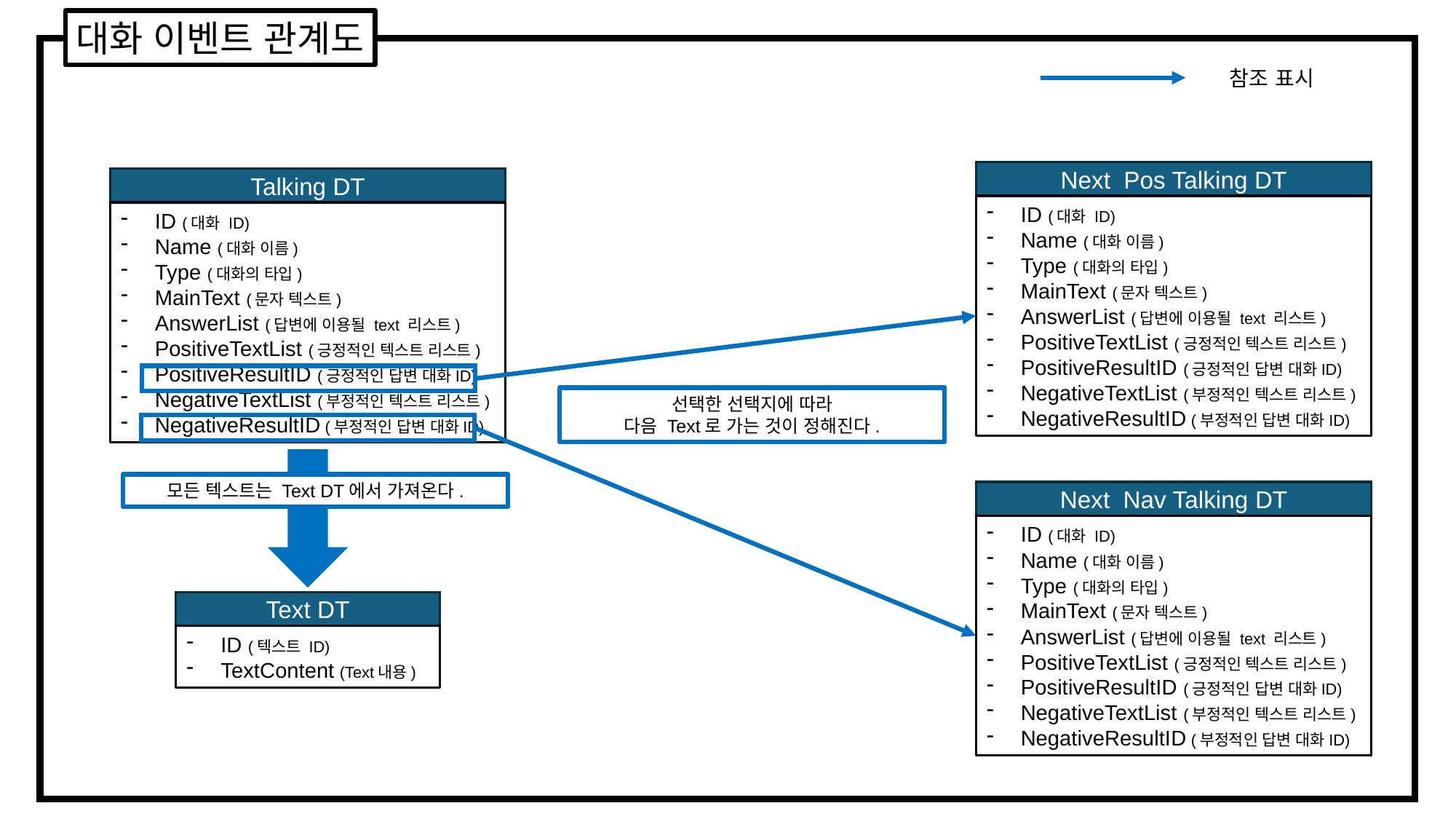

대화 이벤트 관계도

참조 표시
Next  Pos Talking DT
ID (대화 ID)
Name (대화 이름)
Type (대화의 타입)
MainText (문자 텍스트)
AnswerList (답변에 이용될 text 리스트)
PositiveTextList (긍정적인 텍스트 리스트)
PositiveResultID (긍정적인 답변 대화ID)
NegativeTextList (부정적인 텍스트 리스트)
NegativeResultID (부정적인 답변 대화ID)
Talking DT
ID (대화 ID)
Name (대화 이름)
Type (대화의 타입)
MainText (문자 텍스트)
AnswerList (답변에 이용될 text 리스트)
PositiveTextList (긍정적인 텍스트 리스트)
PositiveResultID (긍정적인 답변 대화ID)
NegativeTextList (부정적인 텍스트 리스트)
NegativeResultID (부정적인 답변 대화ID)

선택한 선택지에 따라
다음 Text로 가는 것이 정해진다.

모든 텍스트는 Text DT에서 가져온다.
Next  Nav Talking DT
ID (대화 ID)
Name (대화 이름)
Type (대화의 타입)
MainText (문자 텍스트)
AnswerList (답변에 이용될 text 리스트)
PositiveTextList (긍정적인 텍스트 리스트)
PositiveResultID (긍정적인 답변 대화ID)
NegativeTextList (부정적인 텍스트 리스트)
NegativeResultID (부정적인 답변 대화ID)
Text DT
ID (텍스트 ID)
TextContent (Text내용)